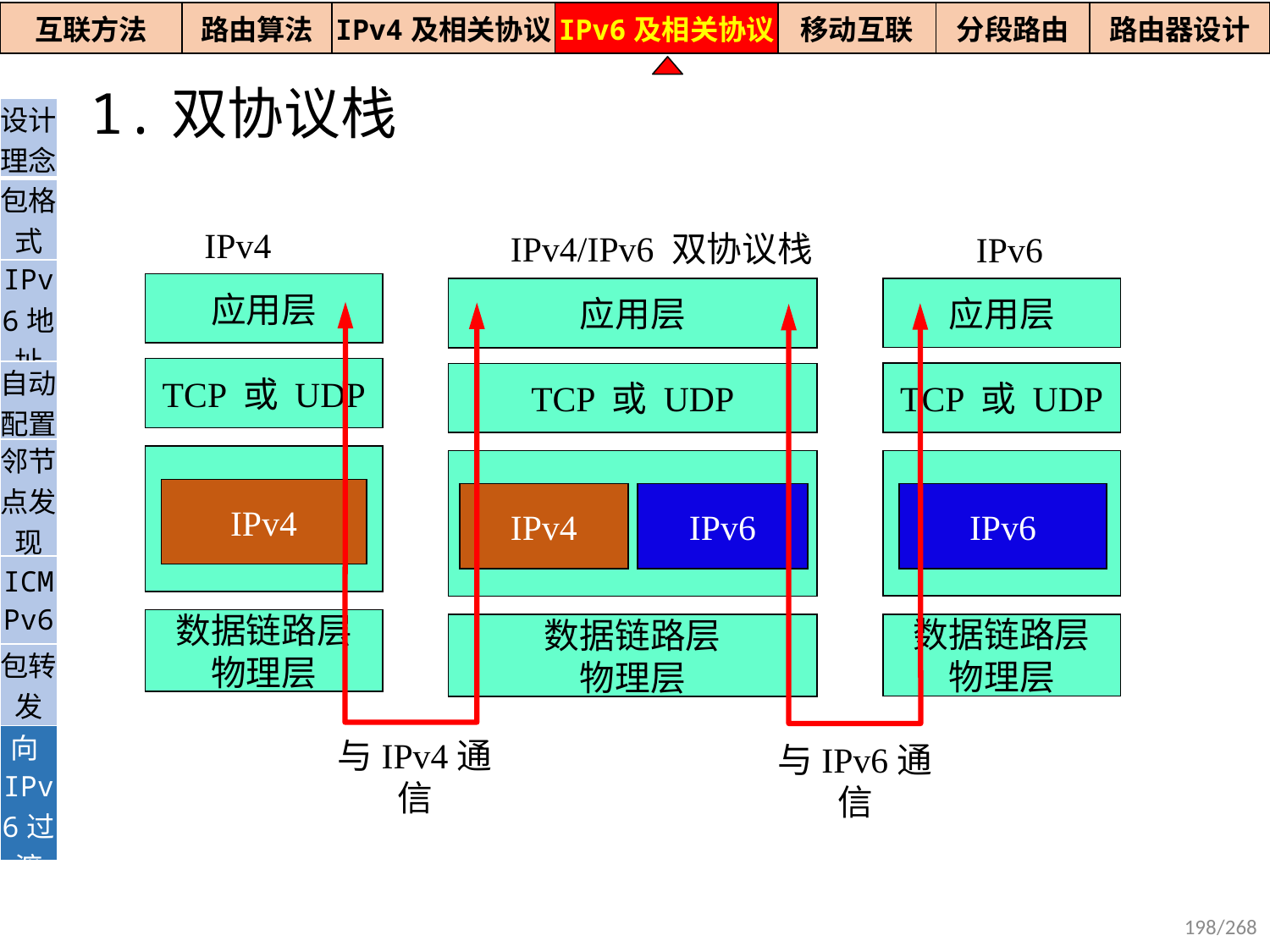

| 互联方法 | 路由算法 | IPv4及相关协议 | IPv6及相关协议 | 移动互联 | 分段路由 | 路由器设计 |
| --- | --- | --- | --- | --- | --- | --- |

1.双协议栈
| 设计理念 |
| --- |
| 包格式 |
| IPv6地址 |
| 自动配置 |
| 邻节点发现 |
| ICMPv6 |
| 包转发 |
| 向IPv6过渡 |

IPv4
应用层

TCP 或 UDP

IPv4
数据链路层
物理层
IPv4/IPv6 双协议栈
应用层

TCP 或 UDP

IPv4
IPv6
数据链路层
物理层
IPv6
应用层
TCP 或 UDP

IPv6
数据链路层
物理层
与IPv4通信
与IPv6通信
198/268